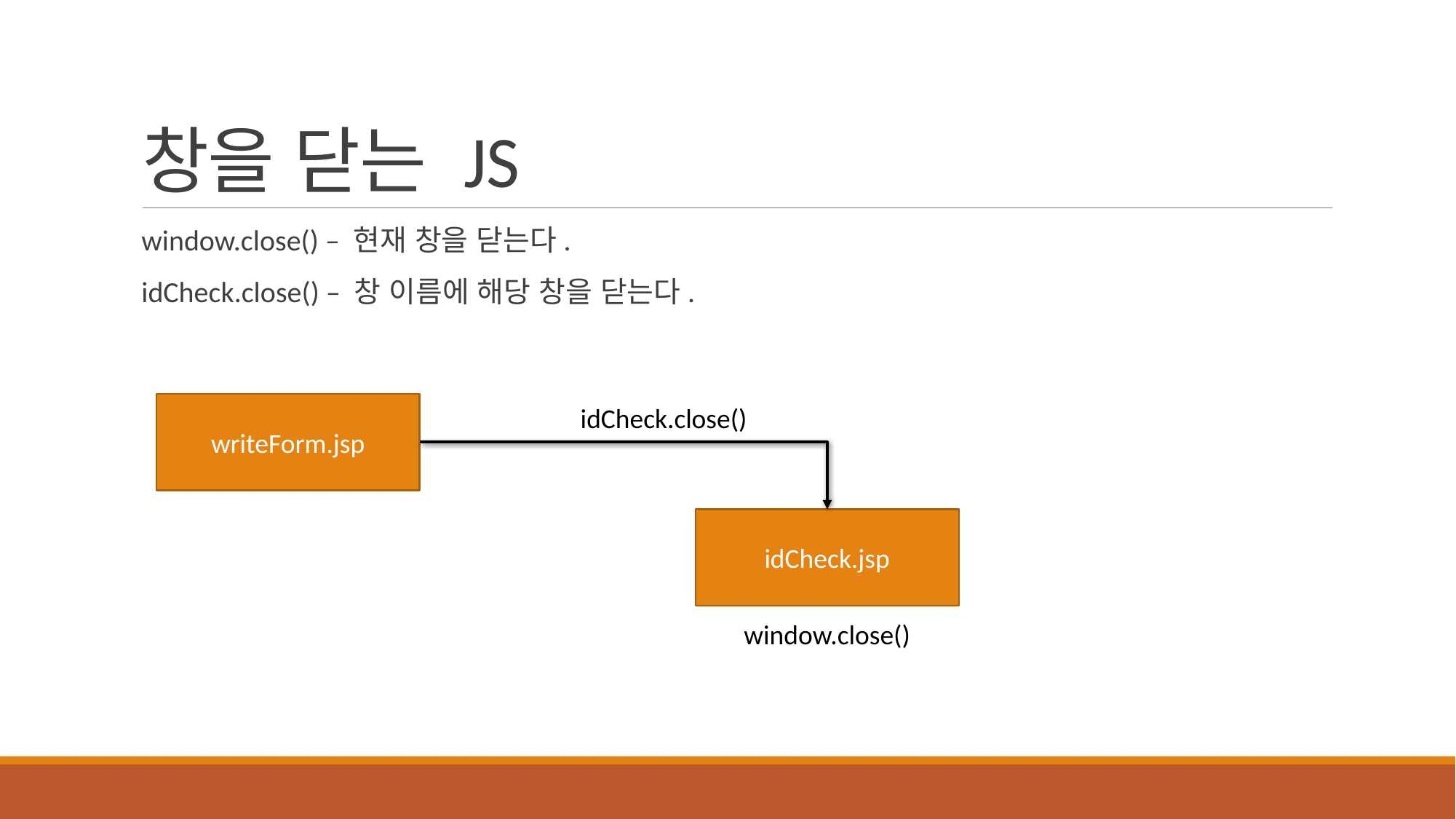

# 창을 닫는 JS
window.close() – 현재 창을 닫는다.
idCheck.close() – 창 이름에 해당 창을 닫는다.
writeForm.jsp
idCheck.close()
idCheck.jsp
window.close()